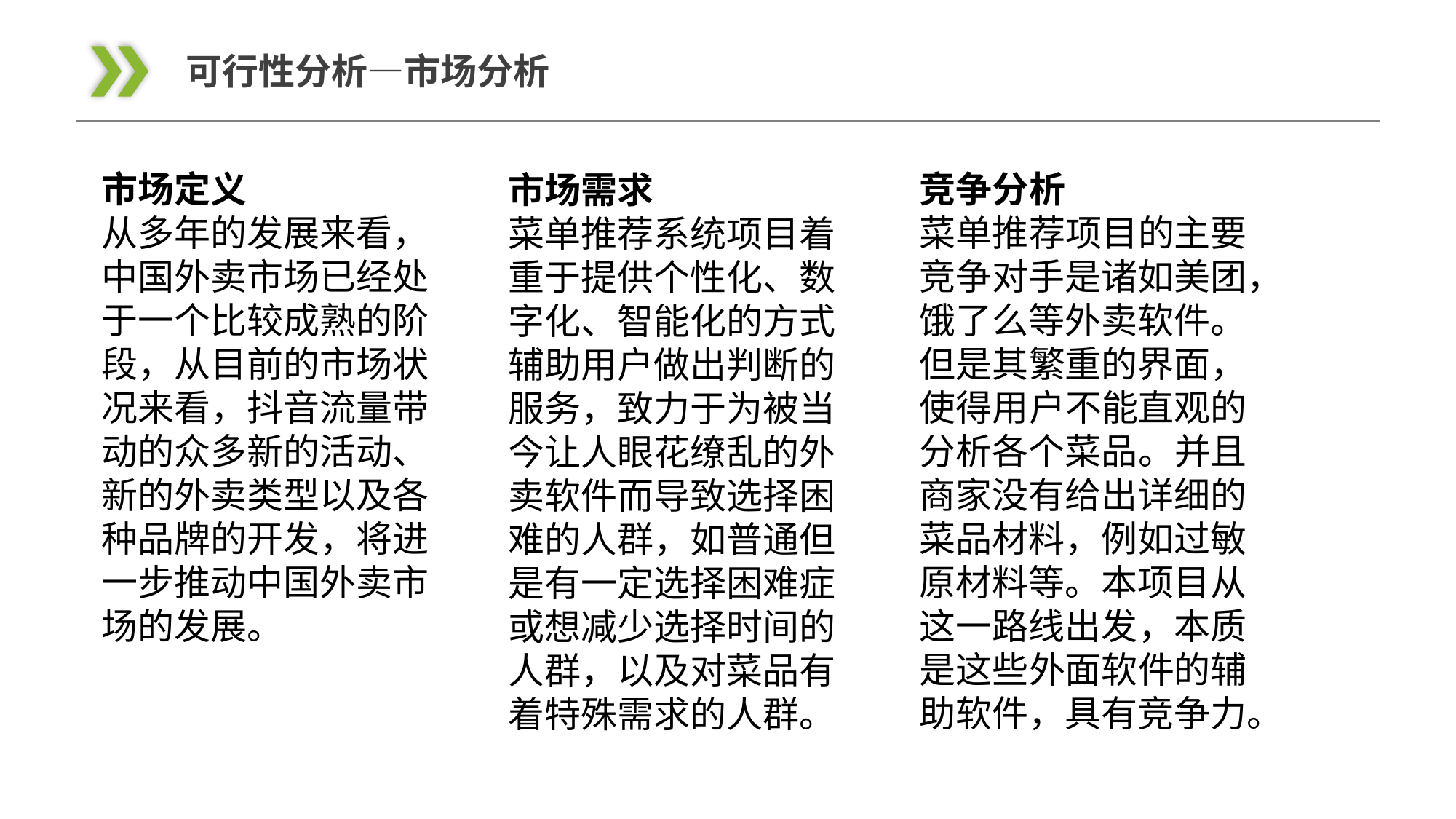

可行性分析—市场分析

市场定义
从多年的发展来看，中国外卖市场已经处于一个比较成熟的阶段，从目前的市场状况来看，抖音流量带动的众多新的活动、新的外卖类型以及各种品牌的开发，将进一步推动中国外卖市场的发展。
竞争分析
菜单推荐项目的主要竞争对手是诸如美团，饿了么等外卖软件。但是其繁重的界面，使得用户不能直观的分析各个菜品。并且商家没有给出详细的菜品材料，例如过敏原材料等。本项目从这一路线出发，本质是这些外面软件的辅助软件，具有竞争力。
市场需求
菜单推荐系统项目着重于提供个性化、数字化、智能化的方式辅助用户做出判断的服务，致力于为被当今让人眼花缭乱的外卖软件而导致选择困难的人群，如普通但是有一定选择困难症或想减少选择时间的人群，以及对菜品有着特殊需求的人群。